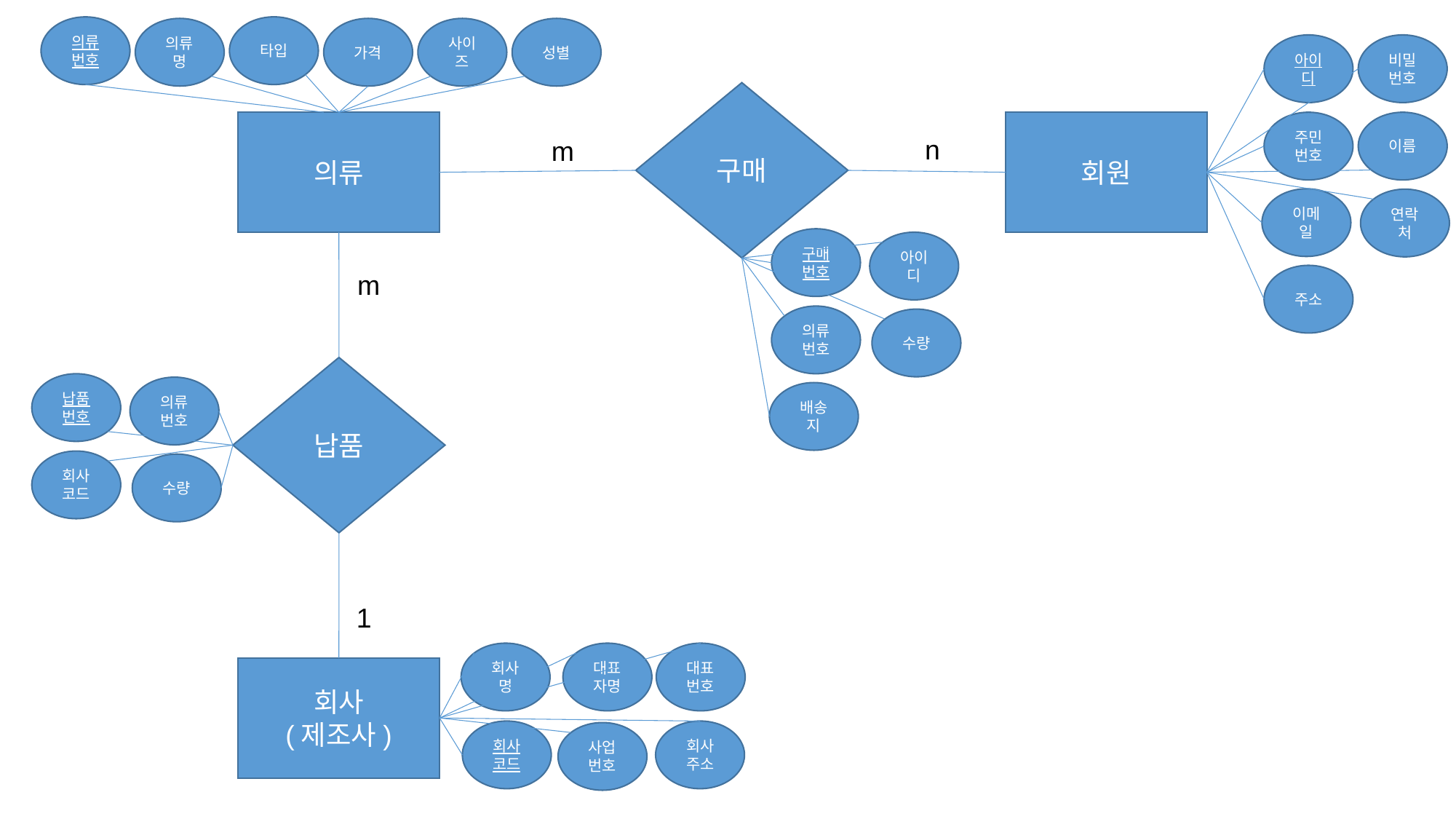

타입
의류 번호
의류 명
가격
사이즈
성별
아이디
비밀번호
구매
회원
의류
주민번호
이름
n
m
이메일
연락처
구매 번호
아이디
m
주소
의류 번호
수량
납품
납품
번호
의류 번호
배송지
회사 코드
수량
1
회사명
대표자명
대표번호
회사
(제조사)
회사 코드
회사 주소
사업 번호